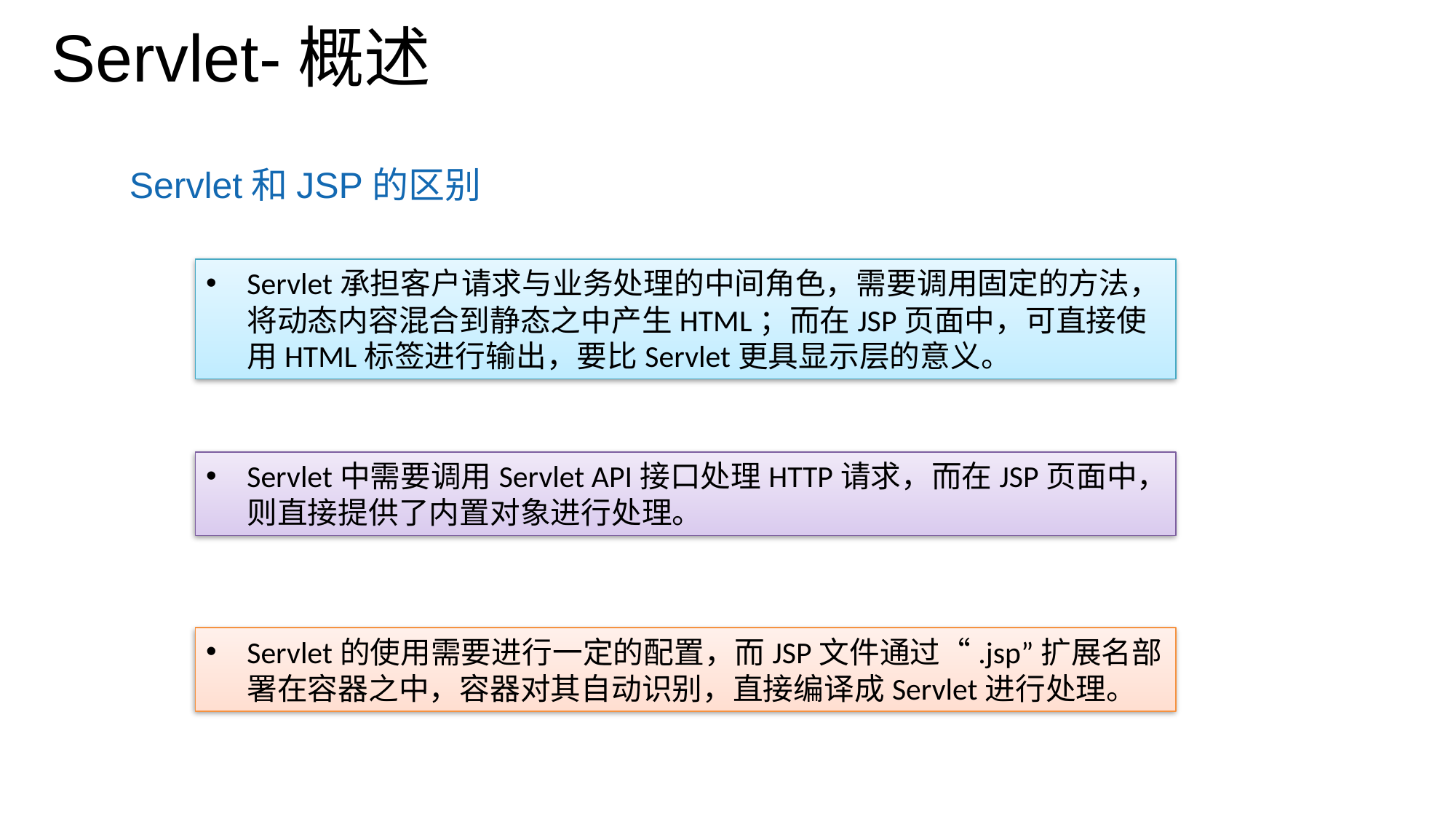

Servlet-概述
Servlet和JSP的区别
Servlet承担客户请求与业务处理的中间角色，需要调用固定的方法，将动态内容混合到静态之中产生HTML；而在JSP页面中，可直接使用HTML标签进行输出，要比Servlet更具显示层的意义。
Servlet中需要调用Servlet API接口处理HTTP请求，而在JSP页面中，则直接提供了内置对象进行处理。
Servlet的使用需要进行一定的配置，而JSP文件通过“.jsp”扩展名部署在容器之中，容器对其自动识别，直接编译成Servlet进行处理。